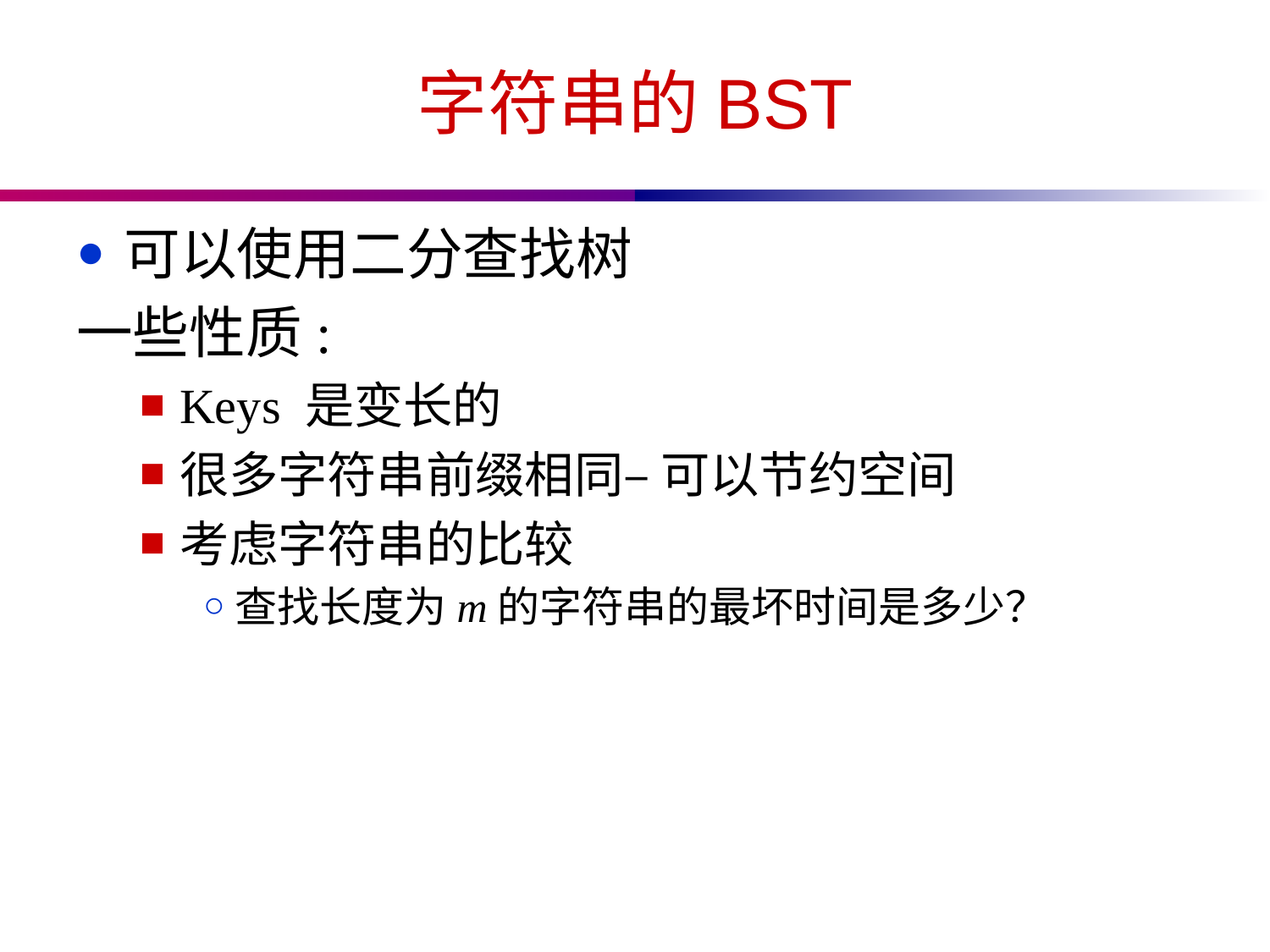

# 字符串的BST
可以使用二分查找树
一些性质:
Keys 是变长的
很多字符串前缀相同– 可以节约空间
考虑字符串的比较
查找长度为m的字符串的最坏时间是多少？